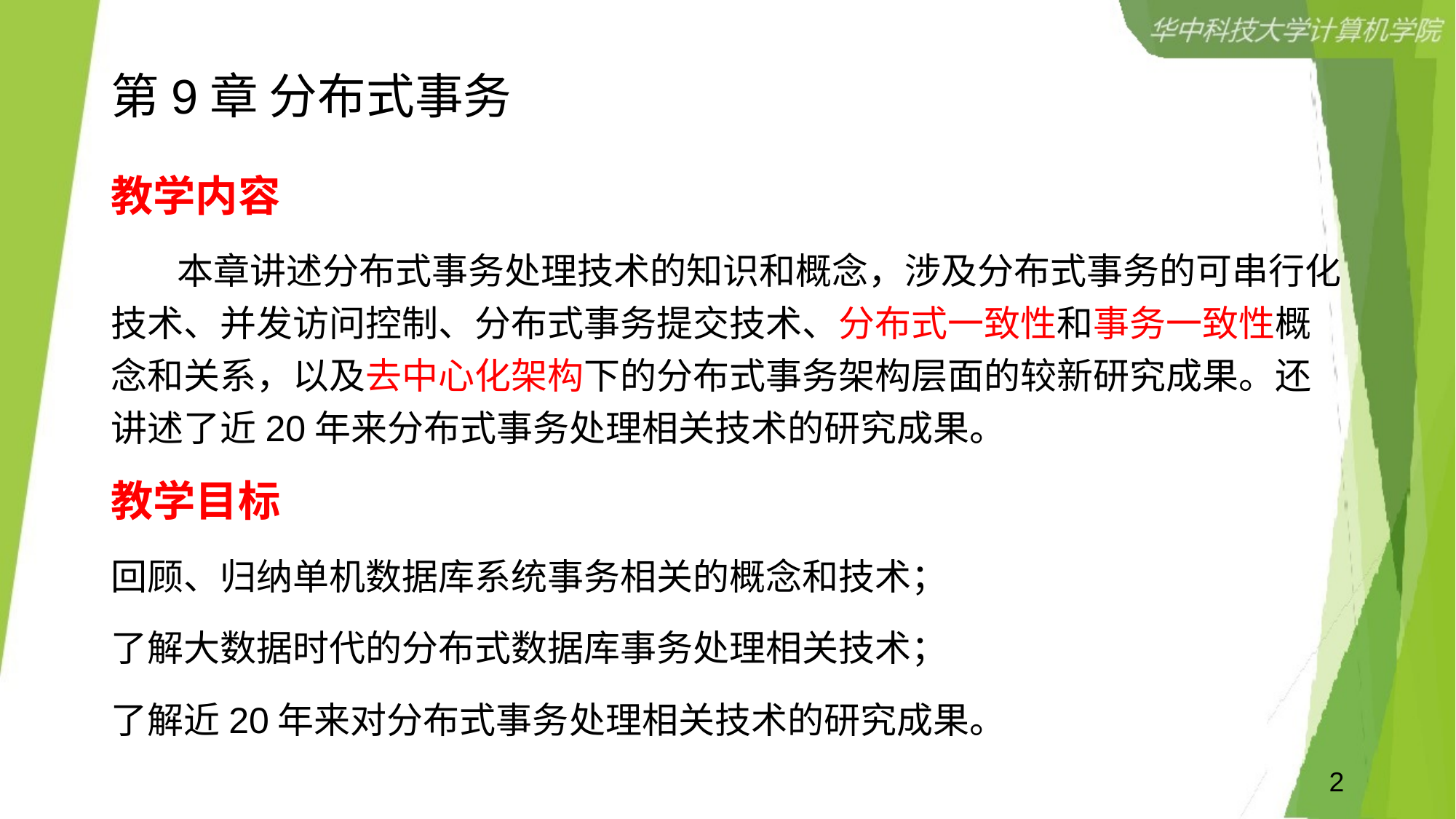

# 第9章 分布式事务
教学内容
       本章讲述分布式事务处理技术的知识和概念，涉及分布式事务的可串行化技术、并发访问控制、分布式事务提交技术、分布式一致性和事务一致性概念和关系，以及去中心化架构下的分布式事务架构层面的较新研究成果。还讲述了近20年来分布式事务处理相关技术的研究成果。
教学目标
回顾、归纳单机数据库系统事务相关的概念和技术；
了解大数据时代的分布式数据库事务处理相关技术；
了解近20年来对分布式事务处理相关技术的研究成果。
2